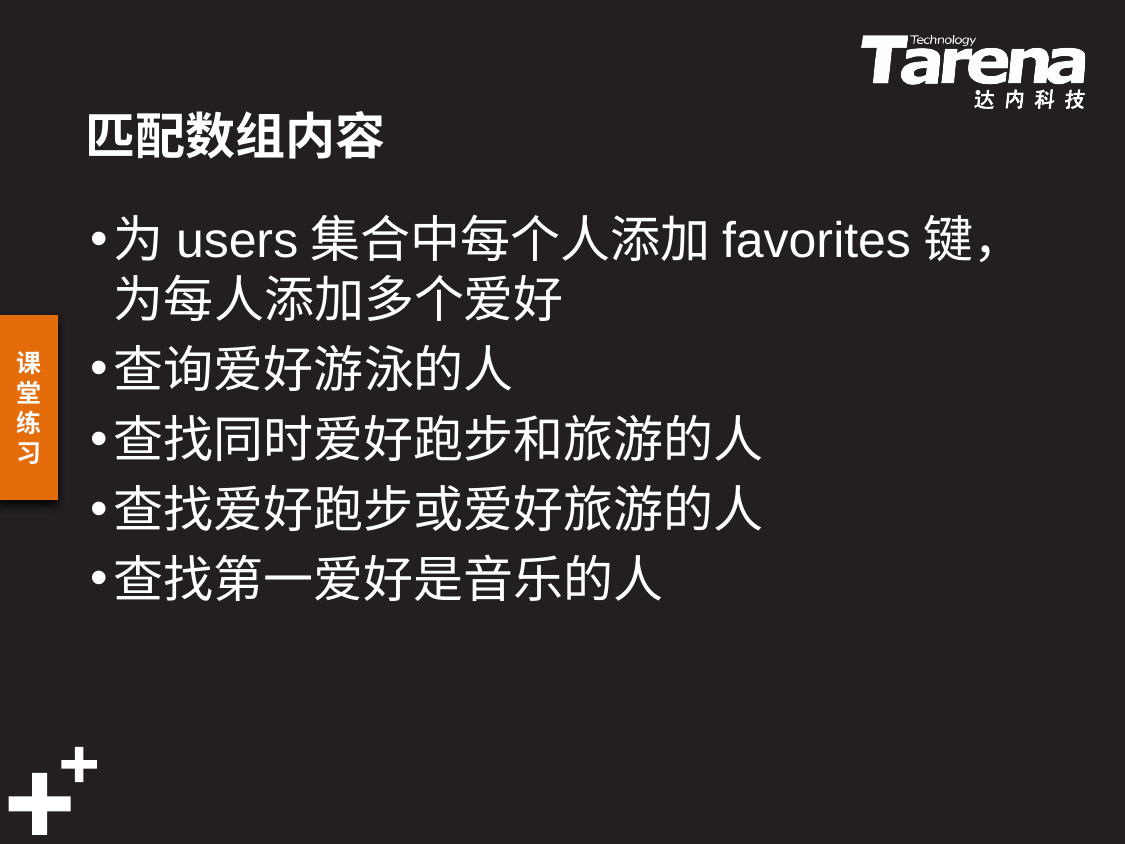

# 匹配数组内容
为users集合中每个人添加favorites键，为每人添加多个爱好
查询爱好游泳的人
查找同时爱好跑步和旅游的人
查找爱好跑步或爱好旅游的人
查找第一爱好是音乐的人